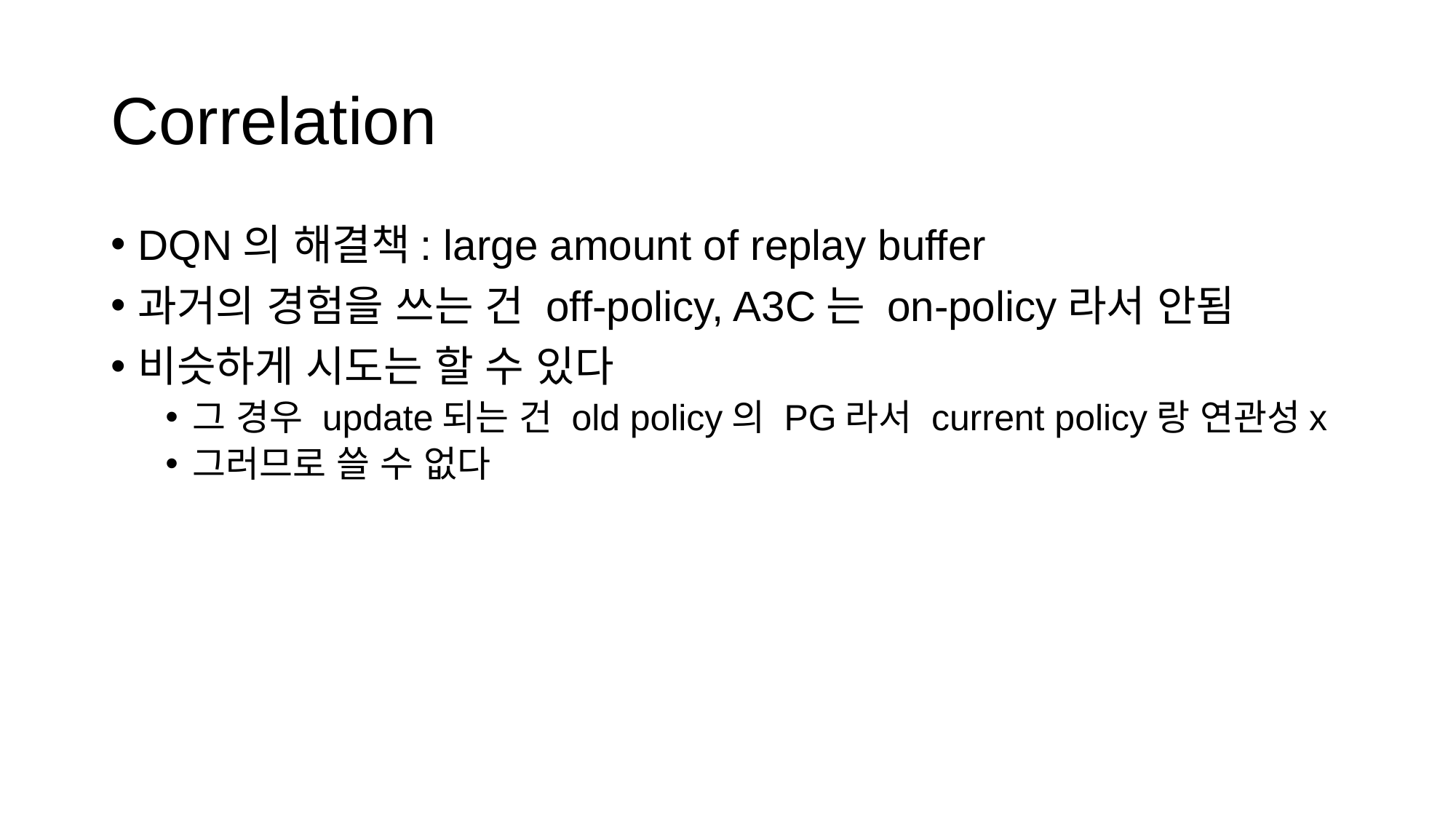

# Correlation
DQN의 해결책: large amount of replay buffer
과거의 경험을 쓰는 건 off-policy, A3C는 on-policy라서 안됨
비슷하게 시도는 할 수 있다
그 경우 update되는 건 old policy의 PG라서 current policy랑 연관성x
그러므로 쓸 수 없다